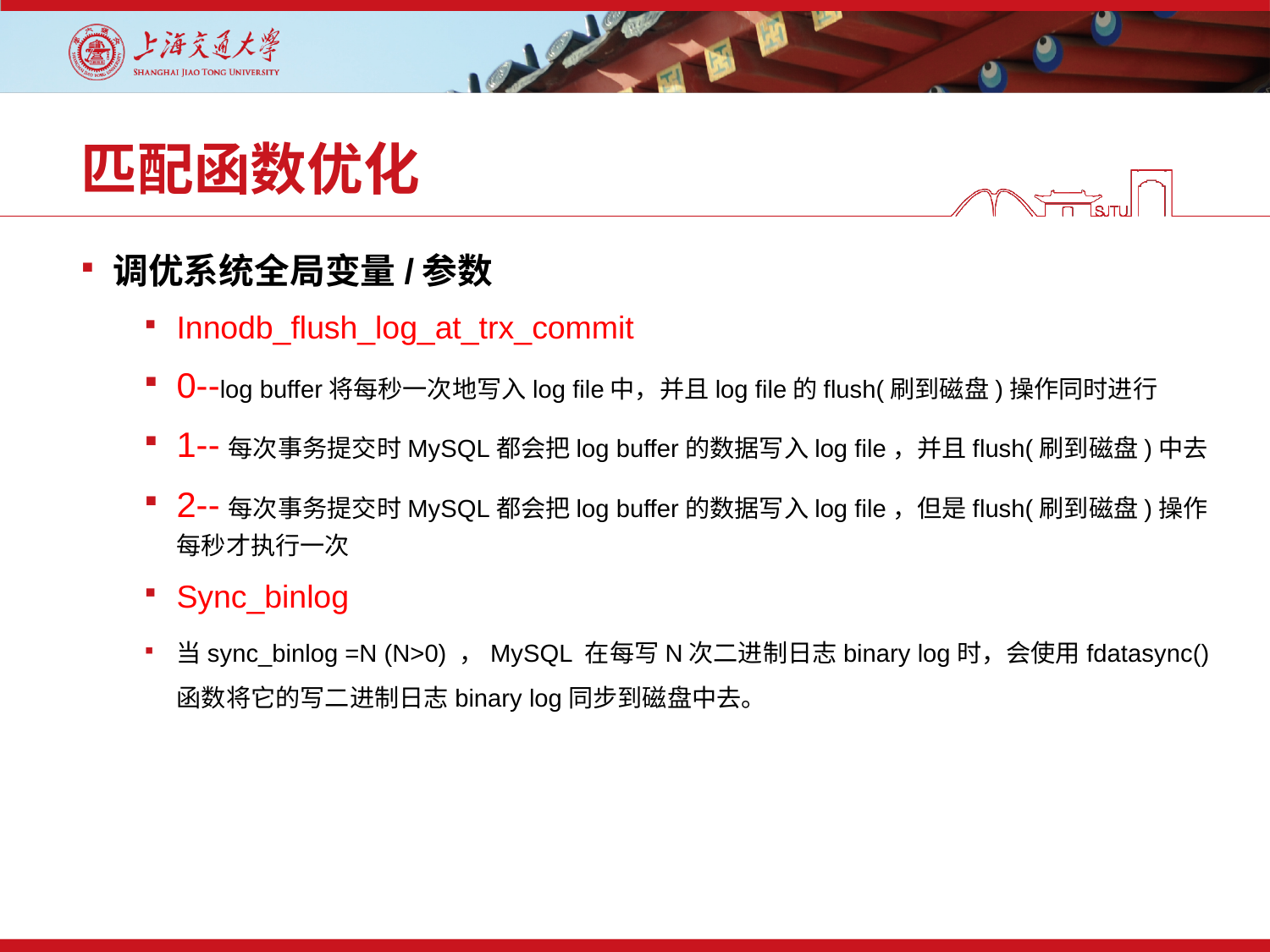

# 匹配函数优化
调优系统全局变量/参数
Innodb_flush_log_at_trx_commit
0--log buffer将每秒一次地写入log file中，并且log file的flush(刷到磁盘)操作同时进行
1--每次事务提交时MySQL都会把log buffer的数据写入log file，并且flush(刷到磁盘)中去
2--每次事务提交时MySQL都会把log buffer的数据写入log file，但是flush(刷到磁盘)操作每秒才执行一次
Sync_binlog
当sync_binlog =N (N>0) ，MySQL 在每写N次二进制日志binary log时，会使用fdatasync()函数将它的写二进制日志binary log同步到磁盘中去。